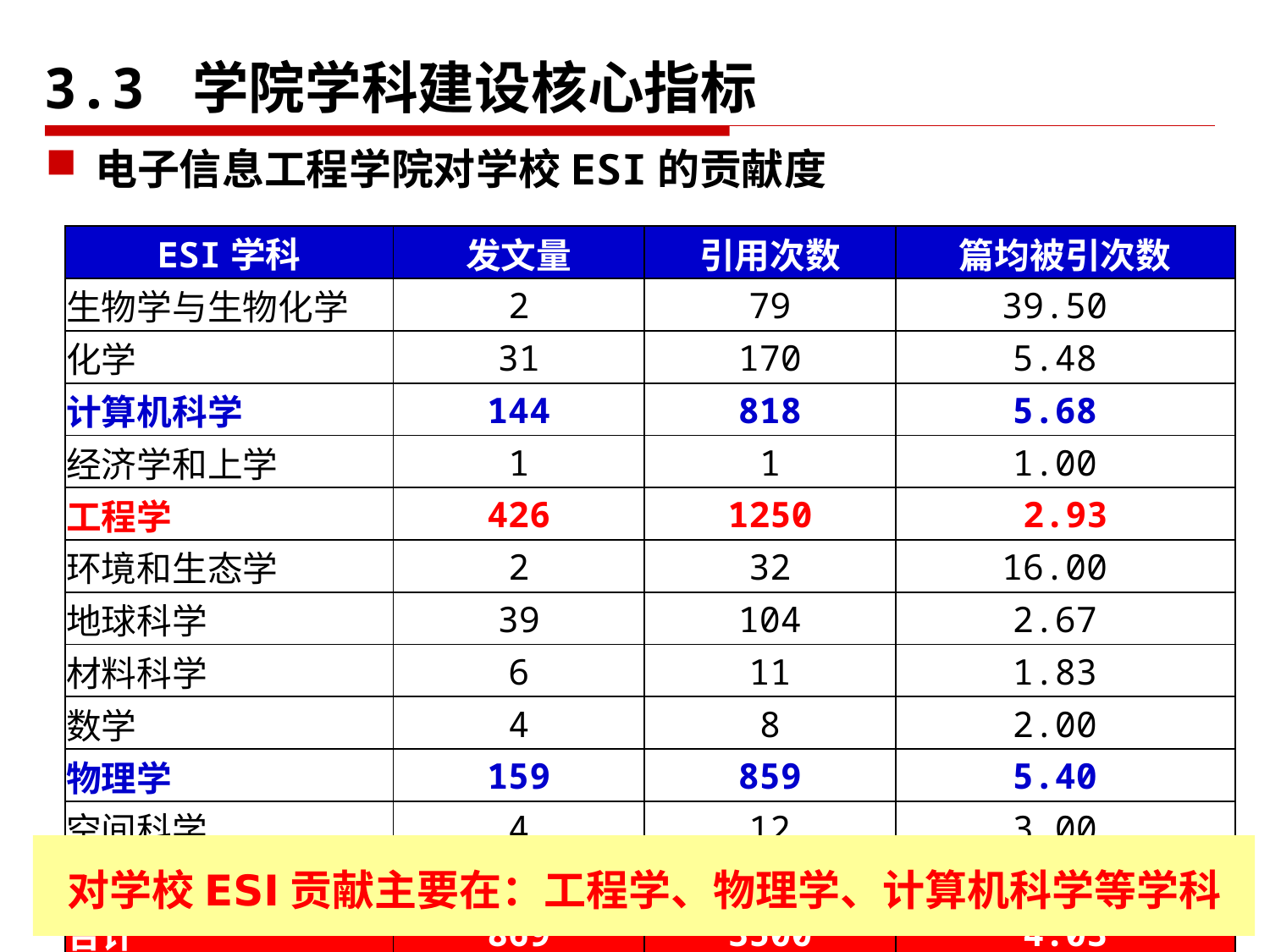

3.3 学院学科建设核心指标
电子信息工程学院对学校ESI的贡献度
| ESI学科 | 发文量 | 引用次数 | 篇均被引次数 |
| --- | --- | --- | --- |
| 生物学与生物化学 | 2 | 79 | 39.50 |
| 化学 | 31 | 170 | 5.48 |
| 计算机科学 | 144 | 818 | 5.68 |
| 经济学和上学 | 1 | 1 | 1.00 |
| 工程学 | 426 | 1250 | 2.93 |
| 环境和生态学 | 2 | 32 | 16.00 |
| 地球科学 | 39 | 104 | 2.67 |
| 材料科学 | 6 | 11 | 1.83 |
| 数学 | 4 | 8 | 2.00 |
| 物理学 | 159 | 859 | 5.40 |
| 空间科学 | 4 | 12 | 3.00 |
| 其他 | 51 | 156 | 3.05 |
| 合计 | 869 | 3500 | 4.03 |
对学校ESI贡献主要在：工程学、物理学、计算机科学等学科